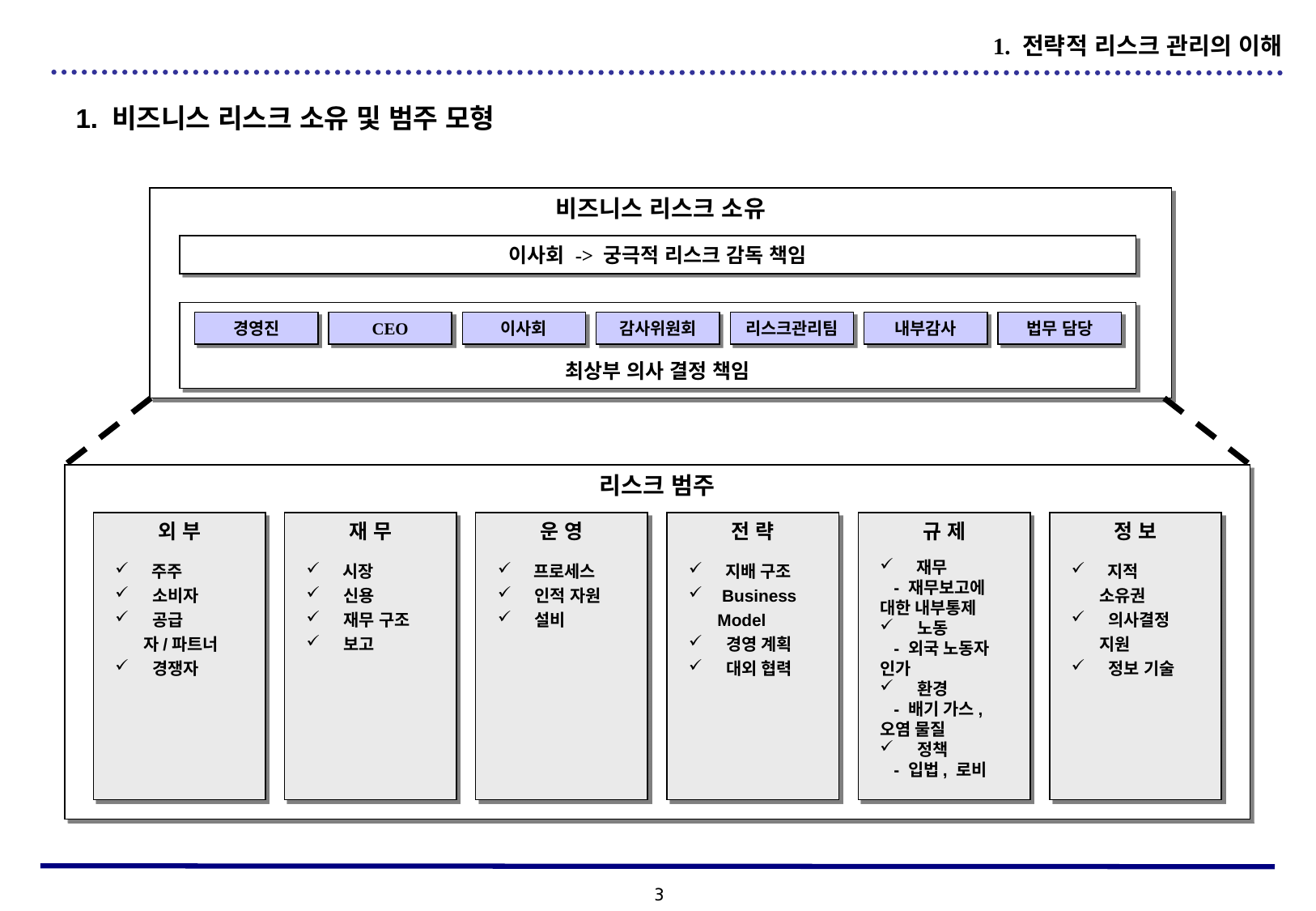

1. 전략적 리스크 관리의 이해
1. 비즈니스 리스크 소유 및 범주 모형
비즈니스 리스크 소유
이사회 -> 궁극적 리스크 감독 책임
최상부 의사 결정 책임
경영진
CEO
이사회
감사위원회
리스크관리팀
내부감사
법무 담당

리스크 범주
외 부
재 무
운 영
전 략
규 제
정 보
 주주
 소비자
 공급자/파트너
 경쟁자
 시장
 신용
 재무 구조
 보고
 프로세스
 인적 자원
 설비
 지배 구조
 Business Model
 경영 계획
 대외 협력
 재무
   - 재무보고에 대한 내부통제
 노동
   - 외국 노동자 인가
 환경
   - 배기 가스, 오염 물질
 정책
   - 입법, 로비
 지적 소유권
 의사결정 지원
 정보 기술